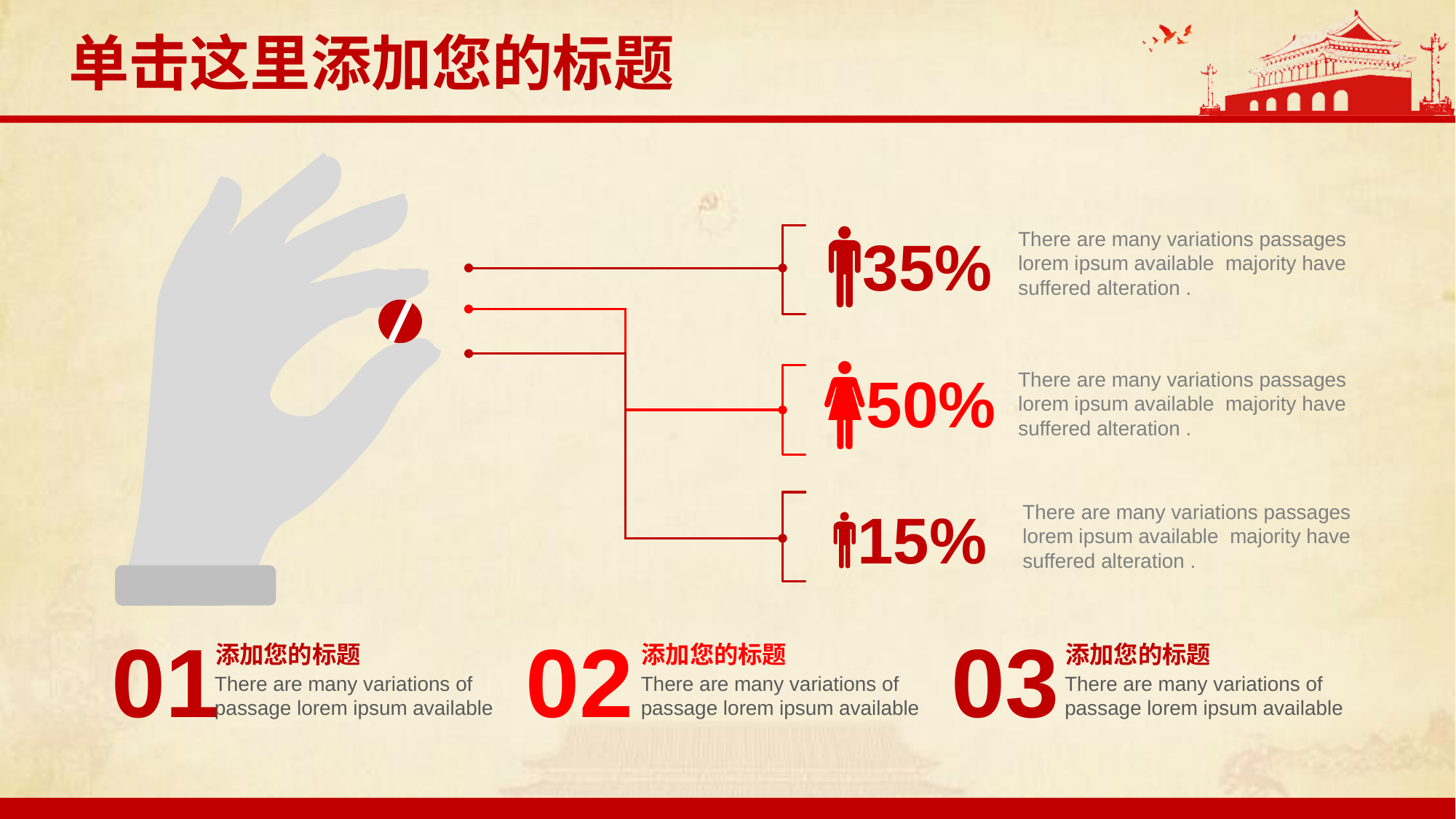

单击这里添加您的标题

35%

There are many variations passages lorem ipsum available  majority have suffered alteration .

50%
There are many variations passages lorem ipsum available  majority have suffered alteration .
15%
There are many variations passages lorem ipsum available  majority have suffered alteration .

01
02
03
添加您的标题
添加您的标题
添加您的标题
There are many variations of passage lorem ipsum available
There are many variations of passage lorem ipsum available
There are many variations of passage lorem ipsum available